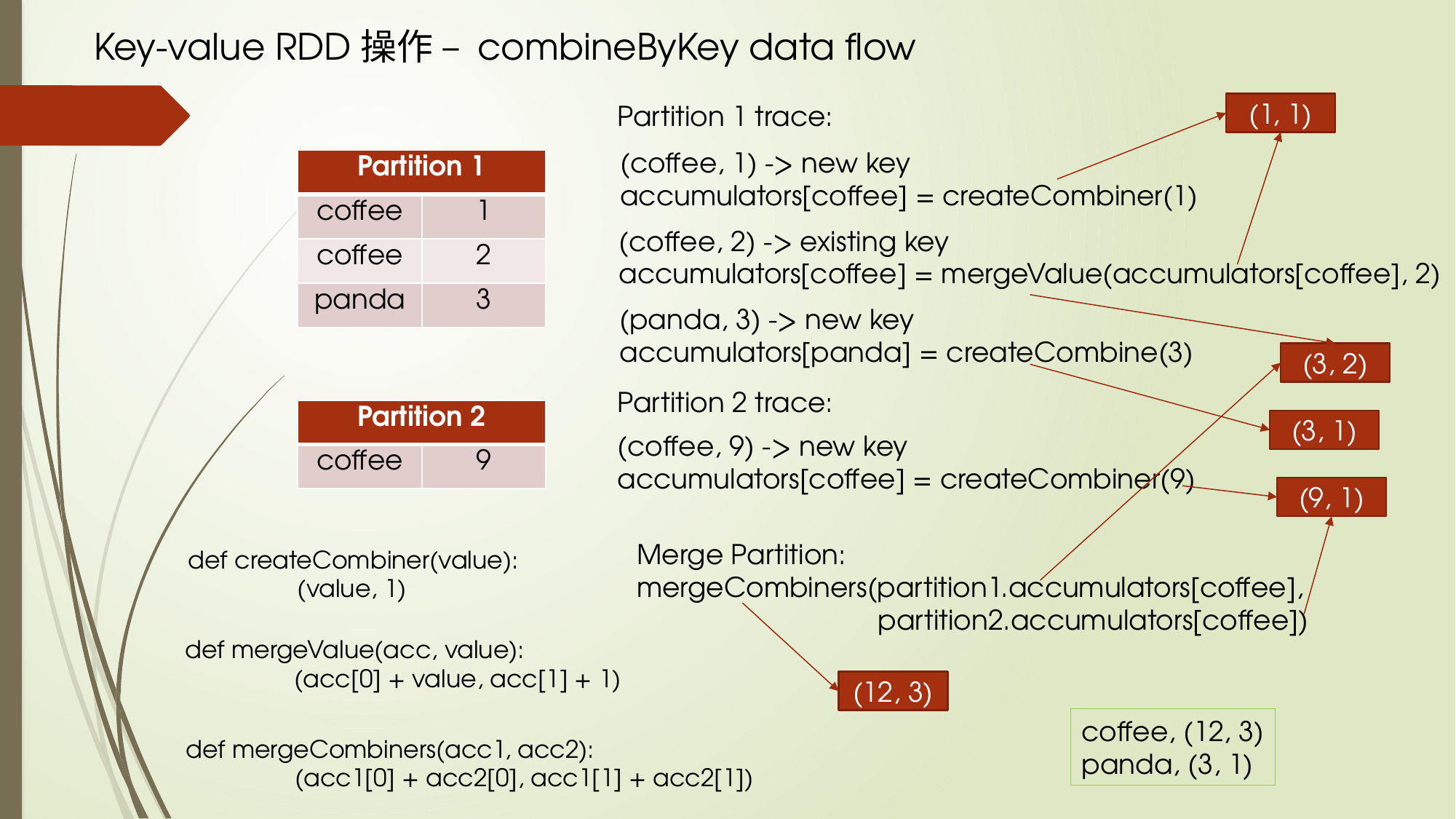

Key-value RDD操作 – combineByKey data flow
Partition 1 trace:
(1, 1)
(coffee, 1) -> new key
accumulators[coffee] = createCombiner(1)
| Partition 1 |  |
| --- | --- |
| coffee | 1 |
| coffee | 2 |
| panda | 3 |
(coffee, 2) -> existing key
accumulators[coffee] = mergeValue(accumulators[coffee], 2)
(panda, 3) -> new key
accumulators[panda] = createCombine(3)
(3, 2)
Partition 2 trace:
| Partition 2 |  |
| --- | --- |
| coffee | 9 |
(3, 1)
(coffee, 9) -> new key
accumulators[coffee] = createCombiner(9)
(9, 1)
Merge Partition:
mergeCombiners(partition1.accumulators[coffee],
		   partition2.accumulators[coffee])
def createCombiner(value):
	(value, 1)
def mergeValue(acc, value):
	(acc[0] + value, acc[1] + 1)
(12, 3)
coffee, (12, 3)
panda, (3, 1)
def mergeCombiners(acc1, acc2):
	(acc1[0] + acc2[0], acc1[1] + acc2[1])